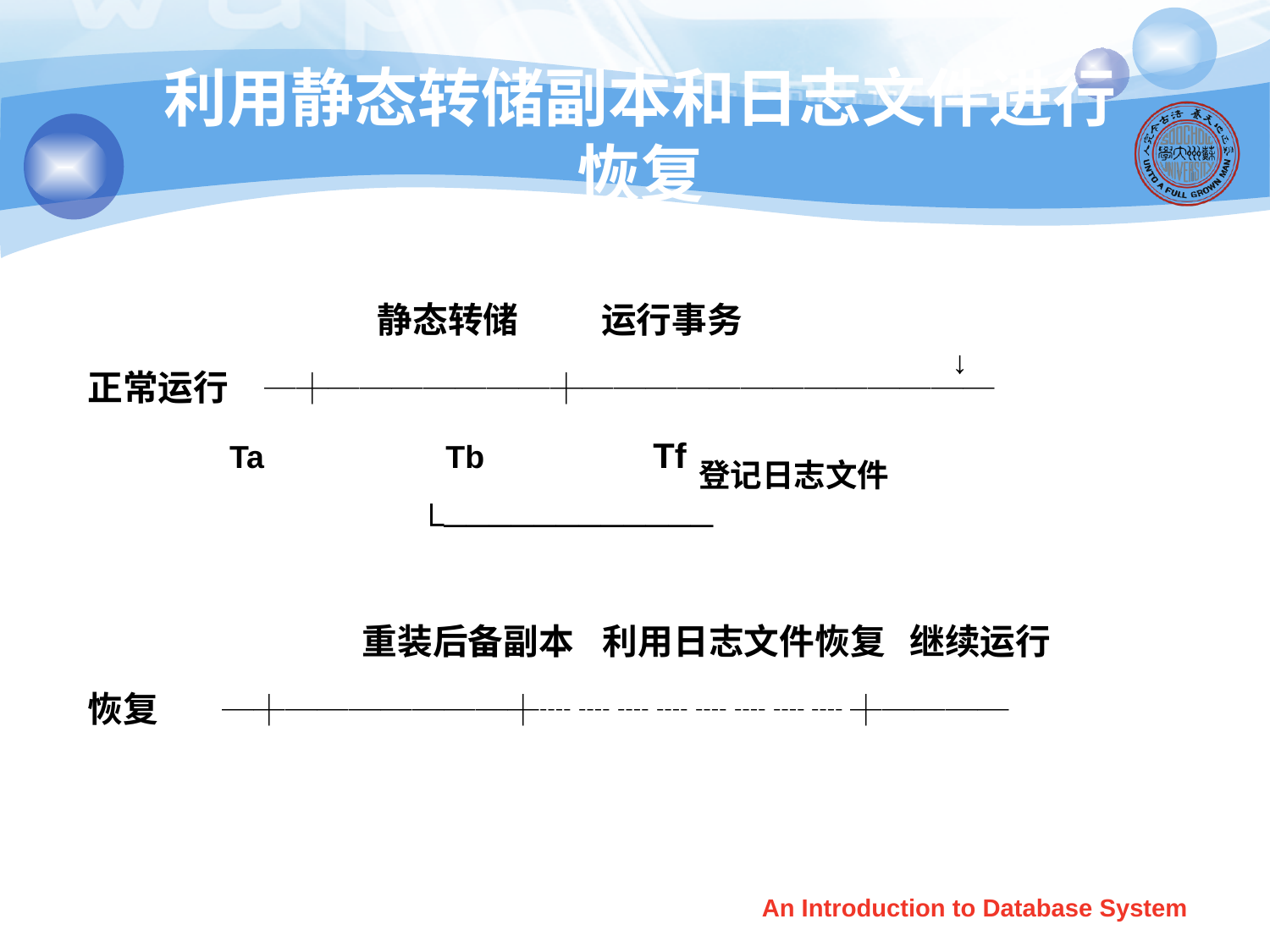

# 利用静态转储副本和日志文件进行恢复

                                   静态转储             运行事务
正常运行     ─┼───────┼─────────────
                Ta        　　　Tb                  Tf
	                     └────────────

             重装后备副本    利用日志文件恢复   继续运行
恢复         ─┼───────┼┈ ┈ ┈ ┈ ┈ ┈ ┈ ┈ ┼────
↓
登记日志文件

An Introduction to Database System